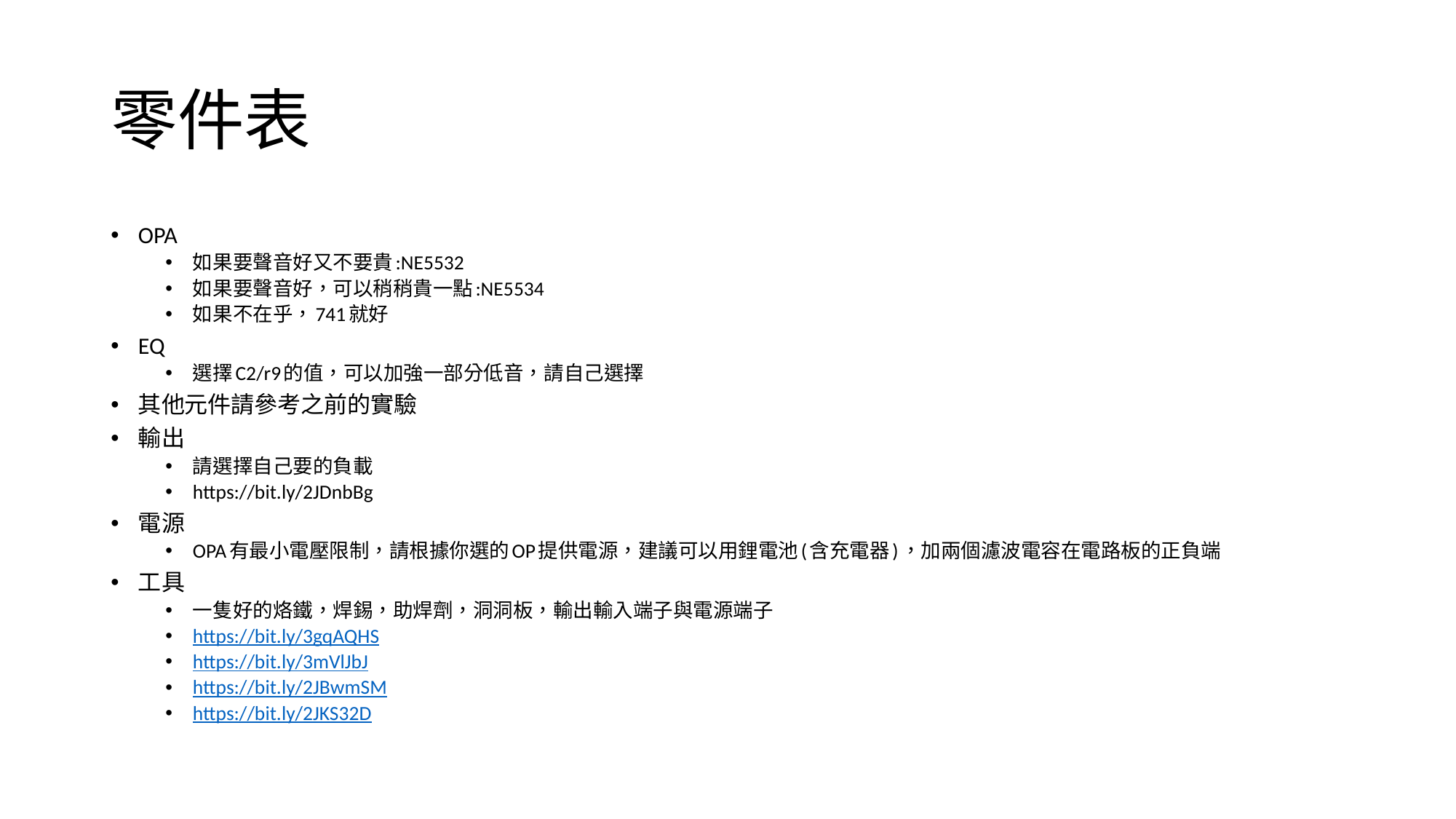

# 零件表
OPA
如果要聲音好又不要貴:NE5532
如果要聲音好，可以稍稍貴一點:NE5534
如果不在乎，741就好
EQ
選擇C2/r9的值，可以加強一部分低音，請自己選擇
其他元件請參考之前的實驗
輸出
請選擇自己要的負載
https://bit.ly/2JDnbBg
電源
OPA有最小電壓限制，請根據你選的OP提供電源，建議可以用鋰電池(含充電器)，加兩個濾波電容在電路板的正負端
工具
一隻好的烙鐵，焊錫，助焊劑，洞洞板，輸出輸入端子與電源端子
https://bit.ly/3gqAQHS
https://bit.ly/3mVlJbJ
https://bit.ly/2JBwmSM
https://bit.ly/2JKS32D